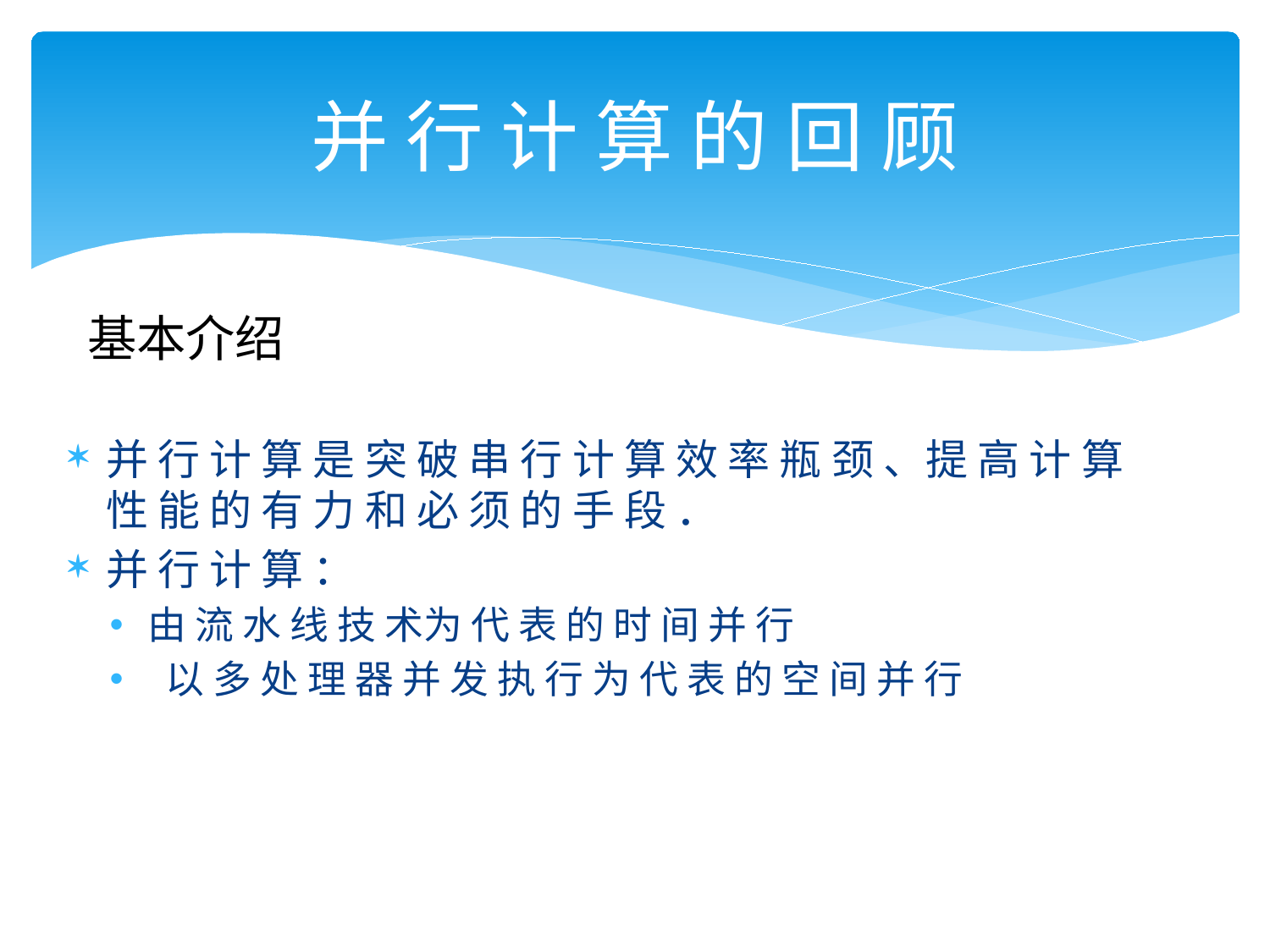

# 并 行 计 算 的 回 顾
基本介绍
并 行 计 算 是 突 破 串 行 计 算 效 率 瓶 颈 、提 高 计 算 性 能 的 有 力 和 必 须 的 手 段 ．
并 行 计 算 ：
由 流 水 线 技 术为 代 表 的 时 间 并 行
 以 多 处 理 器 并 发 执 行 为 代 表 的 空 间 并 行